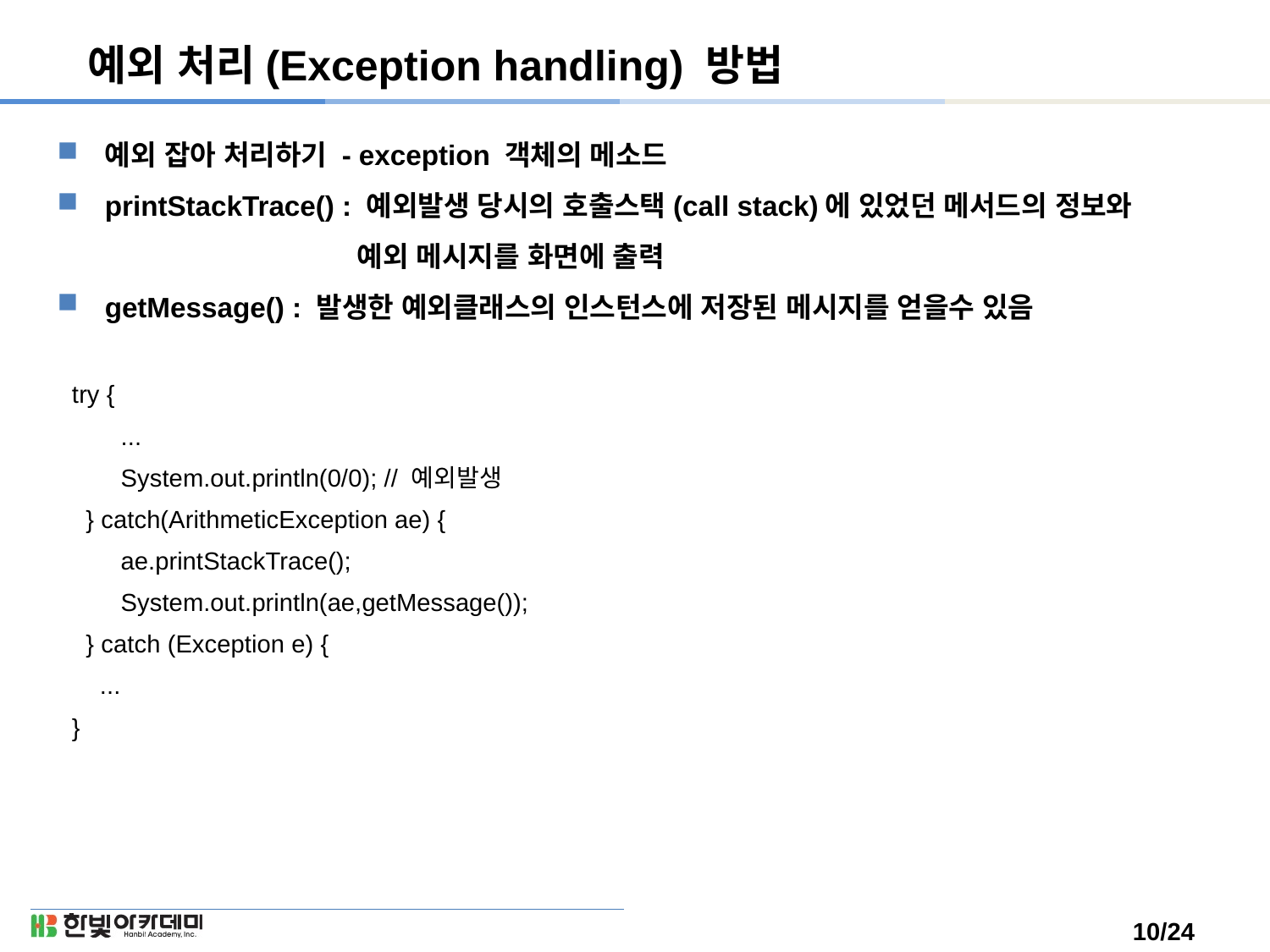

# 예외 처리(Exception handling) 방법
예외 잡아 처리하기 - exception 객체의 메소드
printStackTrace() : 예외발생 당시의 호출스택(call stack)에 있었던 메서드의 정보와
		     예외 메시지를 화면에 출력
getMessage() : 발생한 예외클래스의 인스턴스에 저장된 메시지를 얻을수 있음

try {
       ...
       System.out.println(0/0); // 예외발생
  } catch(ArithmeticException ae) {
       ae.printStackTrace();
       System.out.println(ae,getMessage());
  } catch (Exception e) {
    ...
}